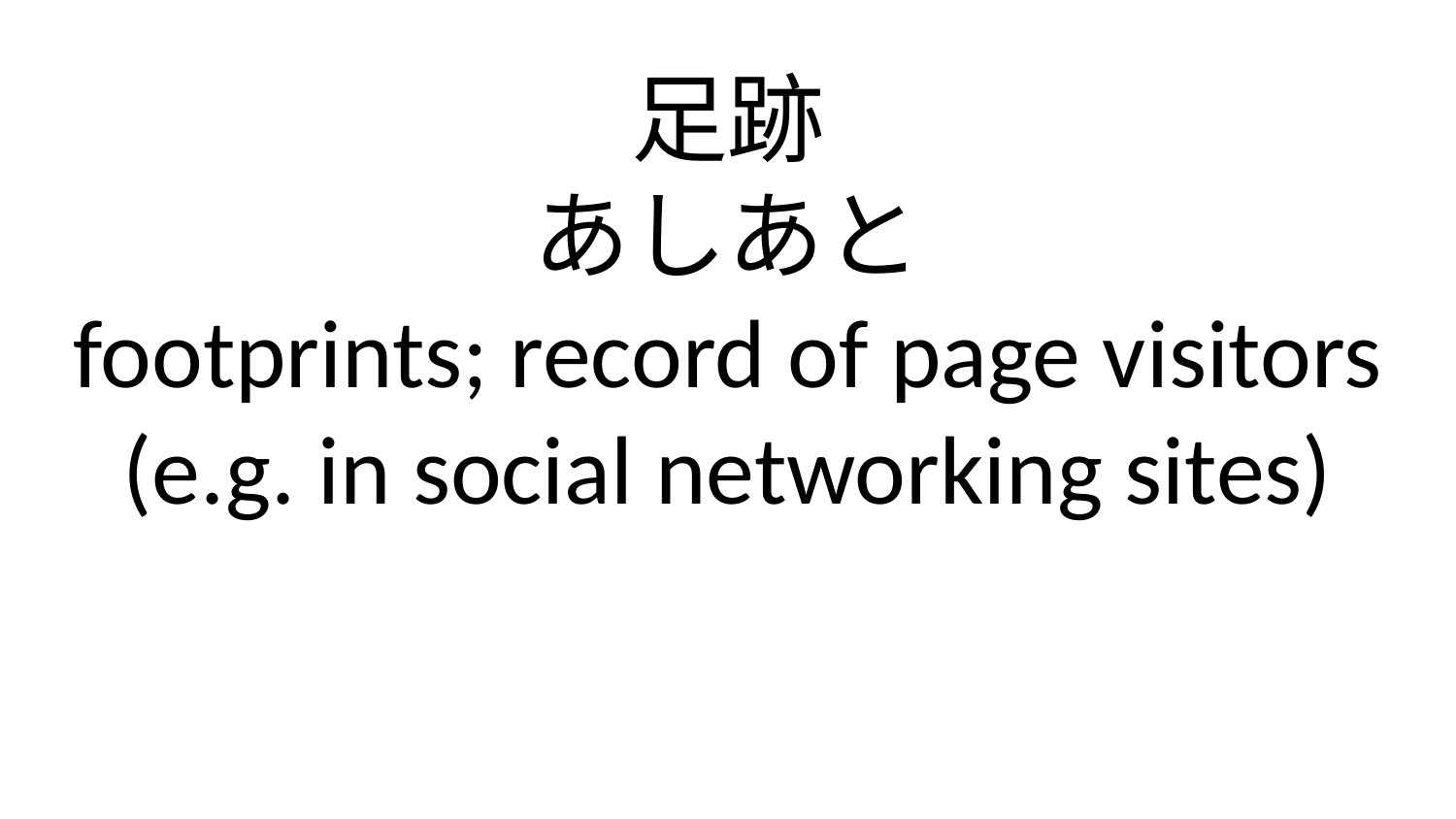

足跡
あしあと
footprints; record of page visitors (e.g. in social networking sites)